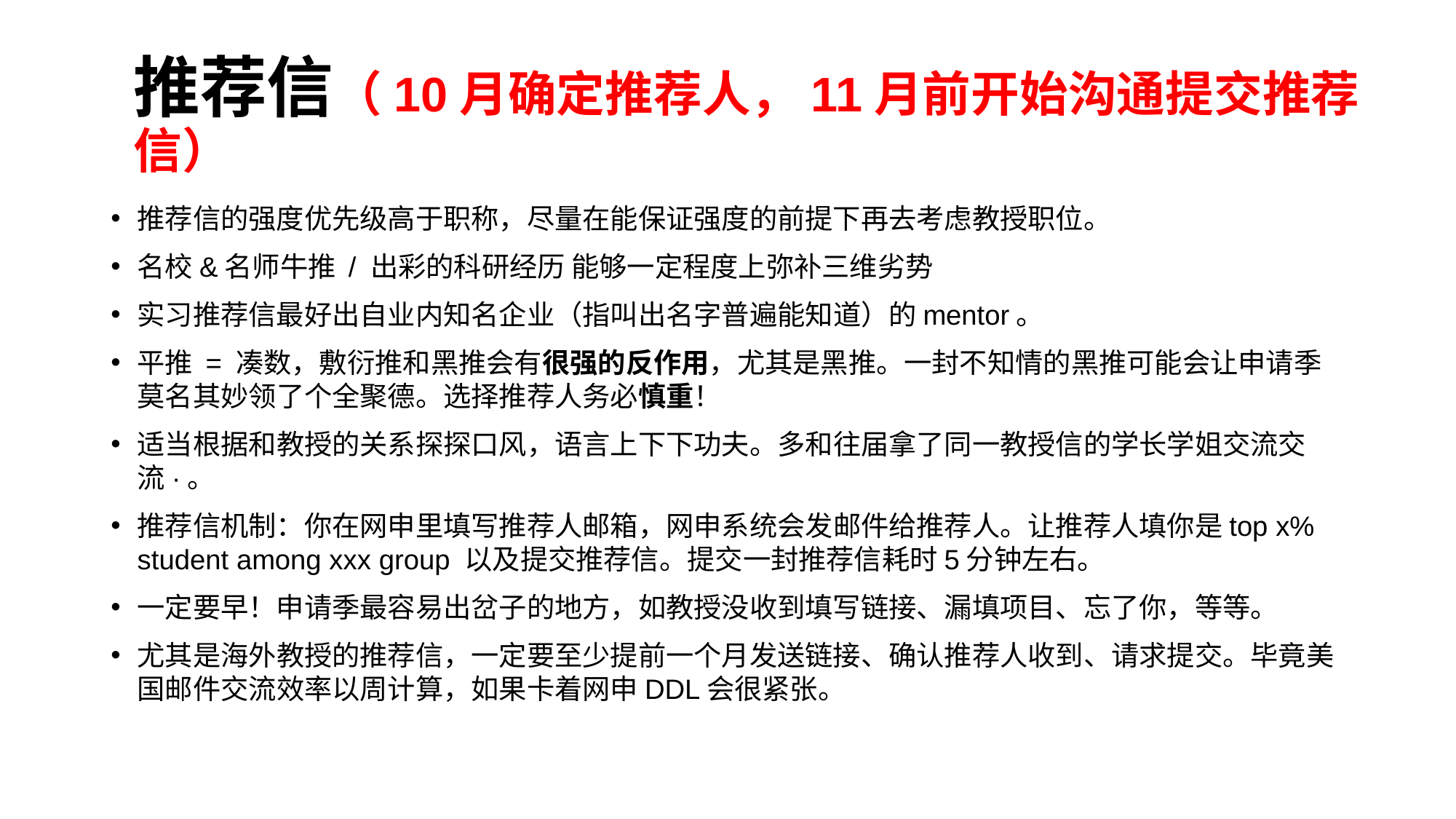

推荐信（10月确定推荐人，11月前开始沟通提交推荐信）
推荐信的强度优先级高于职称，尽量在能保证强度的前提下再去考虑教授职位。
名校&名师牛推 / 出彩的科研经历 能够一定程度上弥补三维劣势
实习推荐信最好出自业内知名企业（指叫出名字普遍能知道）的mentor。
平推 = 凑数，敷衍推和黑推会有很强的反作用，尤其是黑推。一封不知情的黑推可能会让申请季莫名其妙领了个全聚德。选择推荐人务必慎重！
适当根据和教授的关系探探口风，语言上下下功夫。多和往届拿了同一教授信的学长学姐交流交流·。
推荐信机制：你在网申里填写推荐人邮箱，网申系统会发邮件给推荐人。让推荐人填你是top x% student among xxx group 以及提交推荐信。提交一封推荐信耗时5分钟左右。
一定要早！申请季最容易出岔子的地方，如教授没收到填写链接、漏填项目、忘了你，等等。
尤其是海外教授的推荐信，一定要至少提前一个月发送链接、确认推荐人收到、请求提交。毕竟美国邮件交流效率以周计算，如果卡着网申DDL会很紧张。